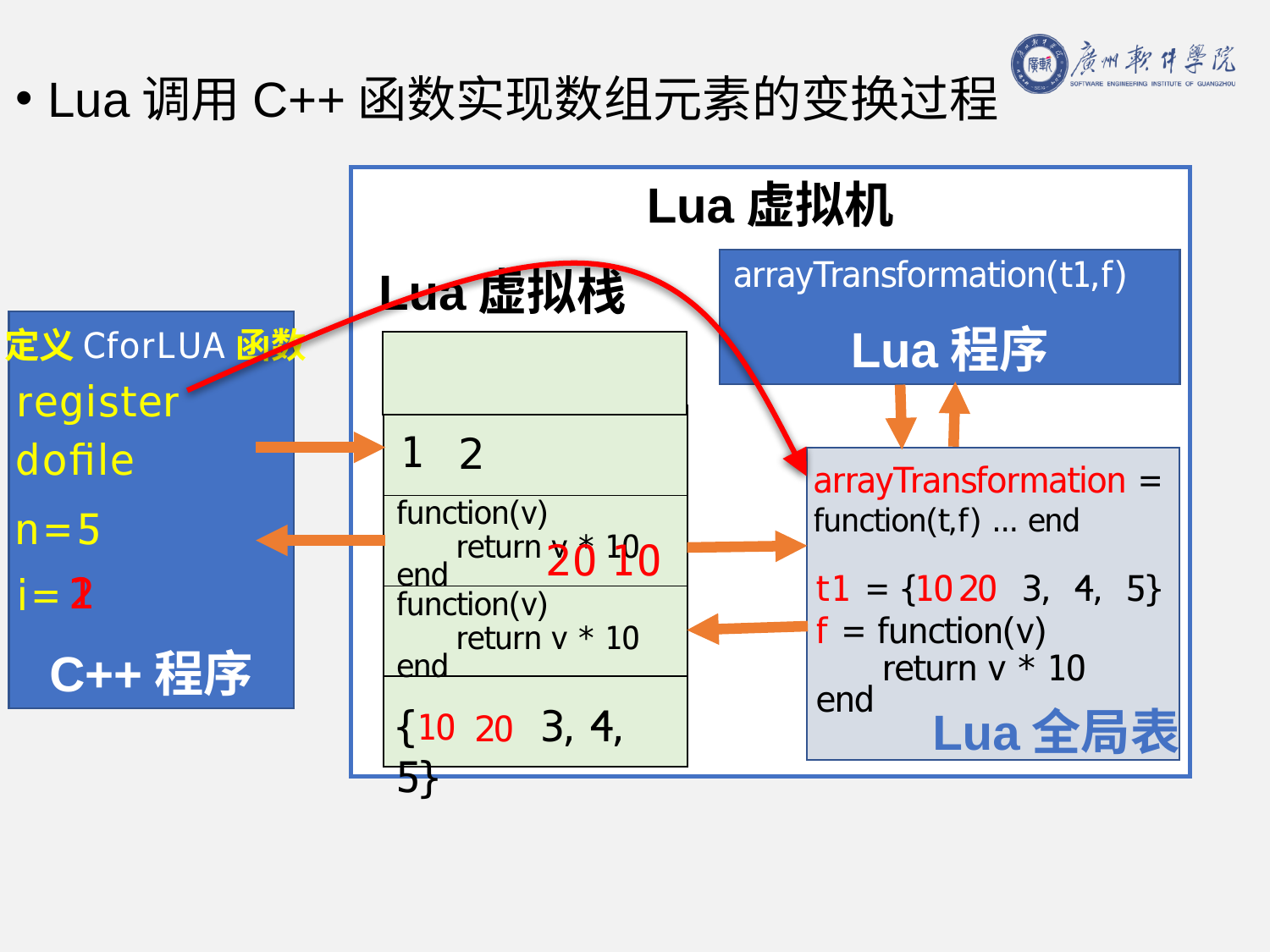

Lua调用C++函数实现数组元素的变换过程
Lua虚拟机
arrayTransformation(t1,f)
Lua程序
Lua虚拟栈

C++程序
定义CforLUA函数
|  |
| --- |
register
|  |
| --- |
|  |
|  |
|  |
1
2
dofile
Lua全局表
arrayTransformation = function(t,f) … end
function(v)
      return v * 10
end
n=5
20
10
t1 = {1,  2,  3,  4,  5}
f = function(v)
      return v * 10
end
2
1
i=
10
20
function(v)
      return v * 10
end
{1,  2,  3, 4, 5}
10
20